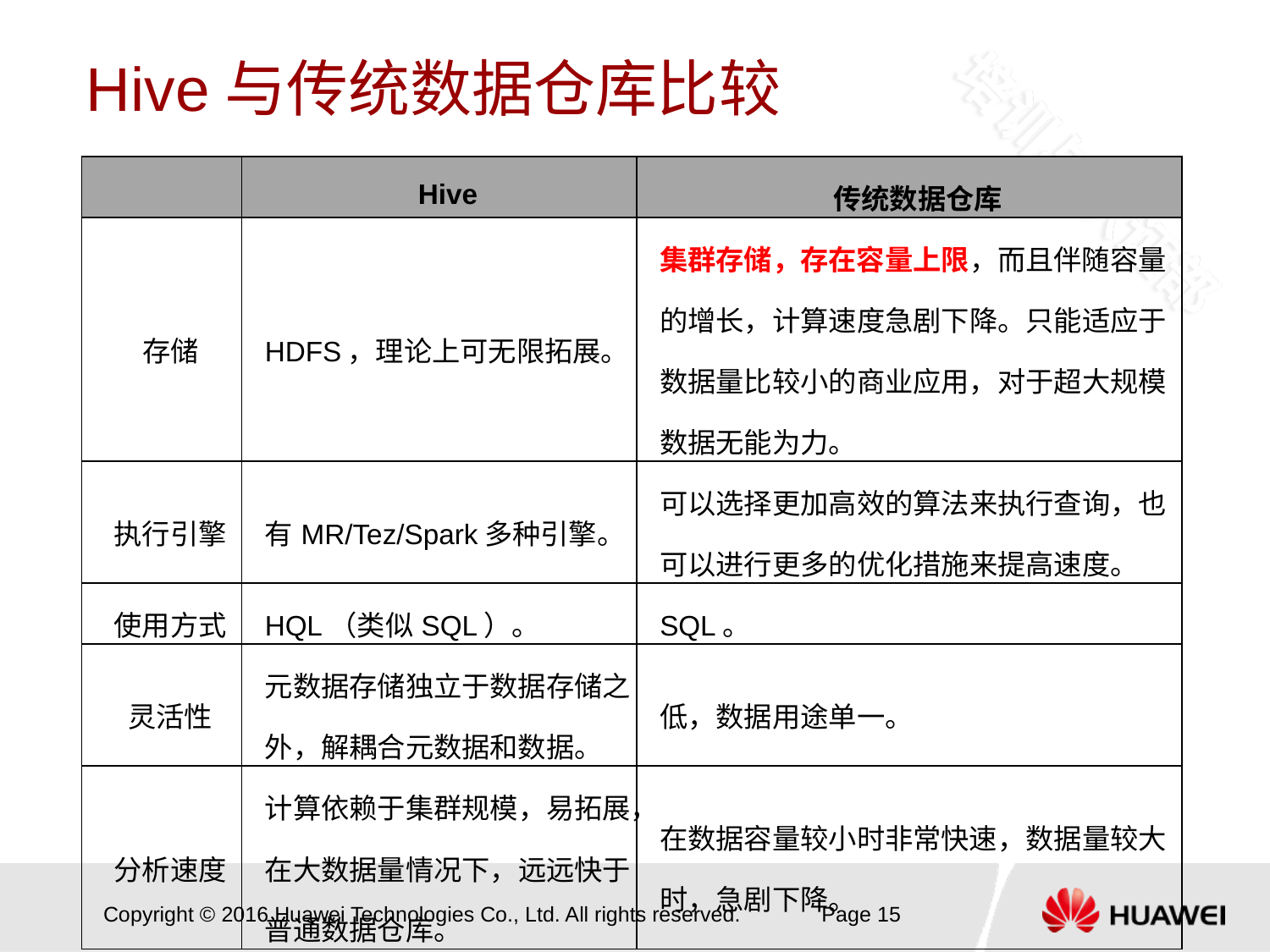

# Hive与传统数据仓库比较
|  | Hive | 传统数据仓库 |
| --- | --- | --- |
| 存储 | HDFS，理论上可无限拓展。 | 集群存储，存在容量上限，而且伴随容量的增长，计算速度急剧下降。只能适应于数据量比较小的商业应用，对于超大规模数据无能为力。 |
| 执行引擎 | 有MR/Tez/Spark多种引擎。 | 可以选择更加高效的算法来执行查询，也可以进行更多的优化措施来提高速度。 |
| 使用方式 | HQL（类似SQL）。 | SQL。 |
| 灵活性 | 元数据存储独立于数据存储之外，解耦合元数据和数据。 | 低，数据用途单一。 |
| 分析速度 | 计算依赖于集群规模，易拓展，在大数据量情况下，远远快于普通数据仓库。 | 在数据容量较小时非常快速，数据量较大时，急剧下降。 |